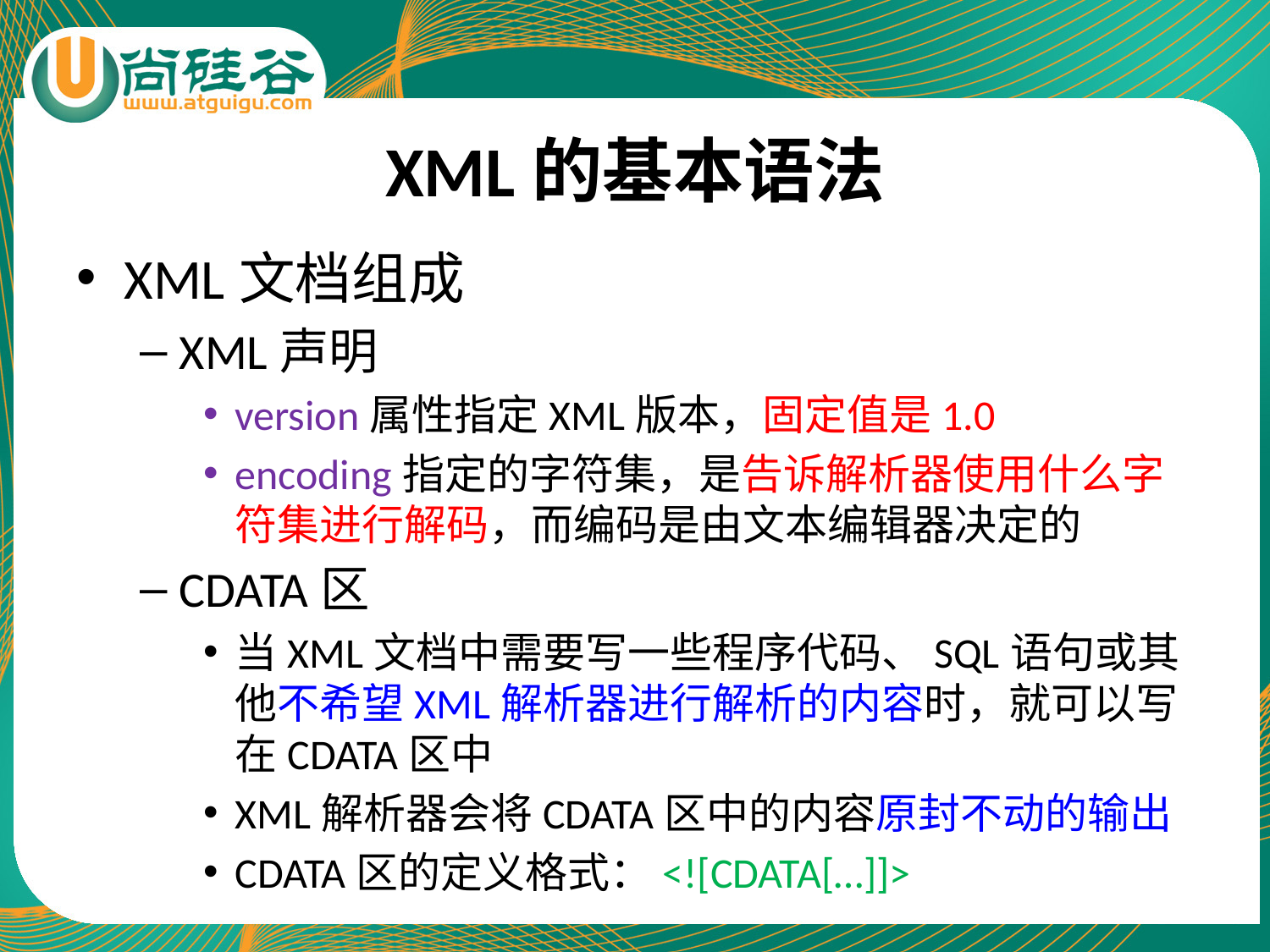

# XML的基本语法
XML文档组成
XML声明
version属性指定XML版本，固定值是1.0
encoding指定的字符集，是告诉解析器使用什么字符集进行解码，而编码是由文本编辑器决定的
CDATA区
当XML文档中需要写一些程序代码、SQL语句或其他不希望XML解析器进行解析的内容时，就可以写在CDATA区中
XML解析器会将CDATA区中的内容原封不动的输出
CDATA区的定义格式：<![CDATA[…]]>